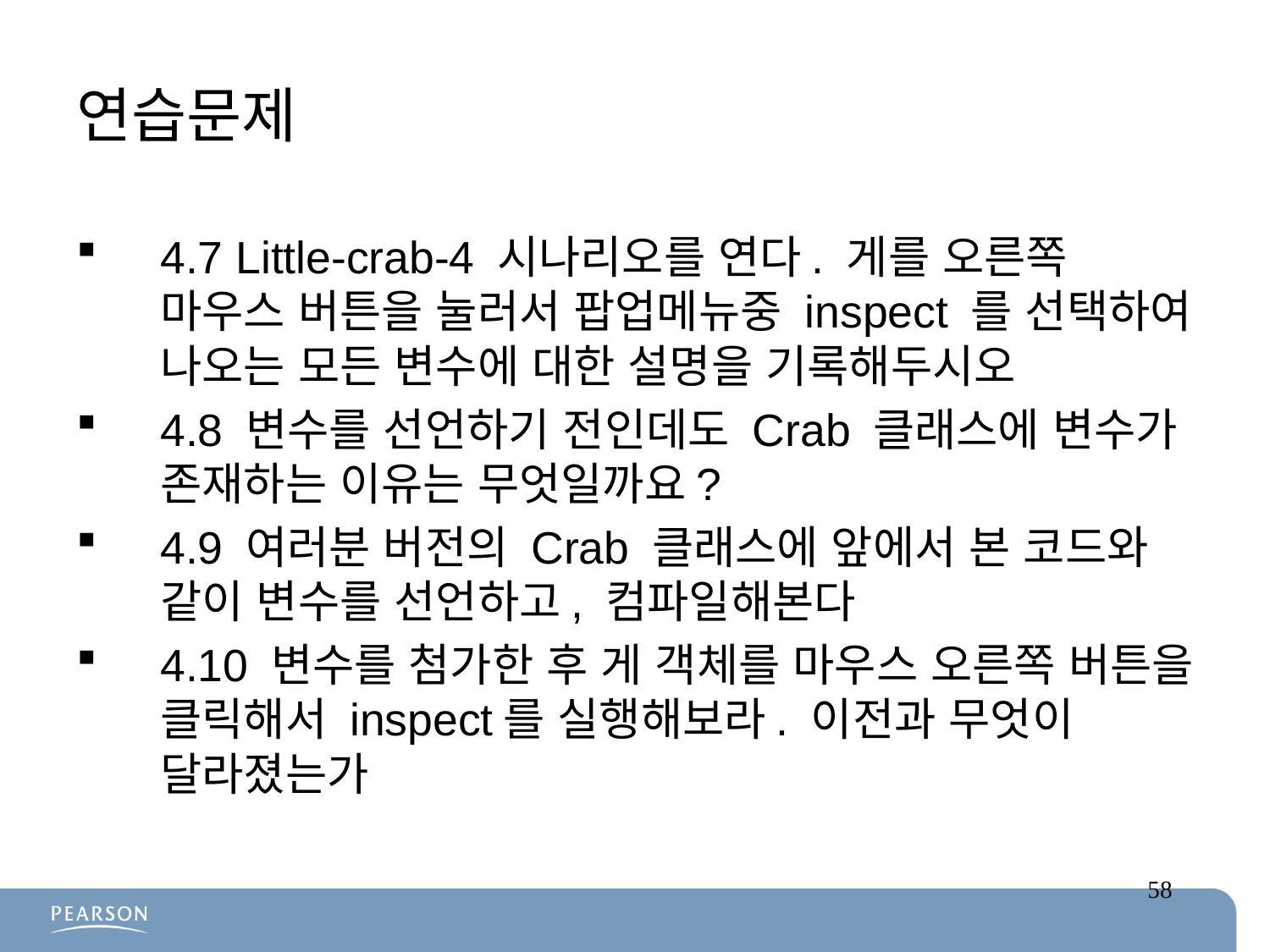

# 연습문제
4.7 Little-crab-4 시나리오를 연다. 게를 오른쪽 마우스 버튼을 눌러서 팝업메뉴중 inspect 를 선택하여 나오는 모든 변수에 대한 설명을 기록해두시오
4.8 변수를 선언하기 전인데도 Crab 클래스에 변수가 존재하는 이유는 무엇일까요?
4.9 여러분 버전의 Crab 클래스에 앞에서 본 코드와 같이 변수를 선언하고, 컴파일해본다
4.10 변수를 첨가한 후 게 객체를 마우스 오른쪽 버튼을 클릭해서 inspect를 실행해보라. 이전과 무엇이 달라졌는가

58